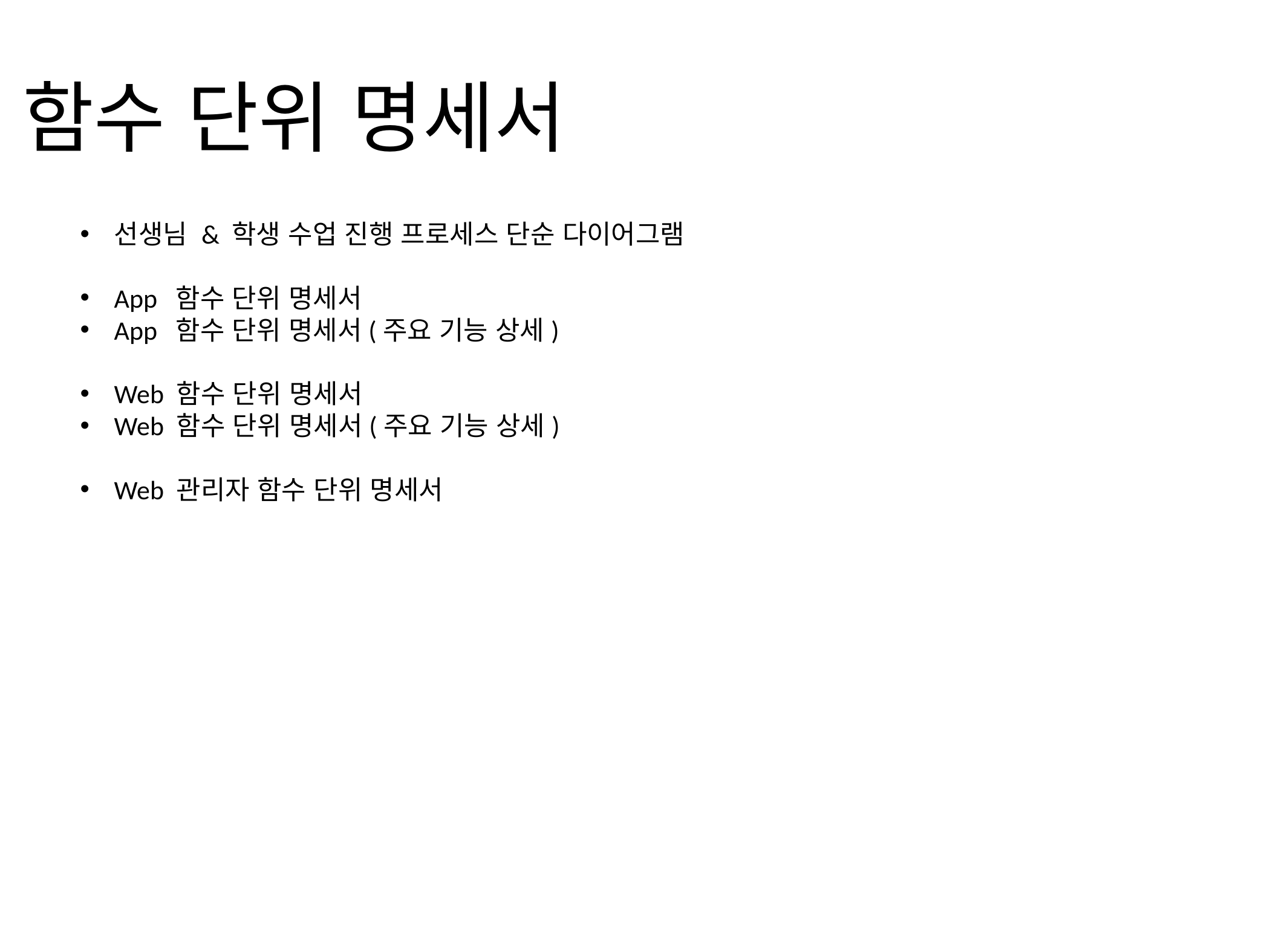

# 함수 단위 명세서
선생님 & 학생 수업 진행 프로세스 단순 다이어그램

App  함수 단위 명세서
App  함수 단위 명세서(주요 기능 상세)

Web 함수 단위 명세서
Web 함수 단위 명세서(주요 기능 상세)

Web 관리자 함수 단위 명세서